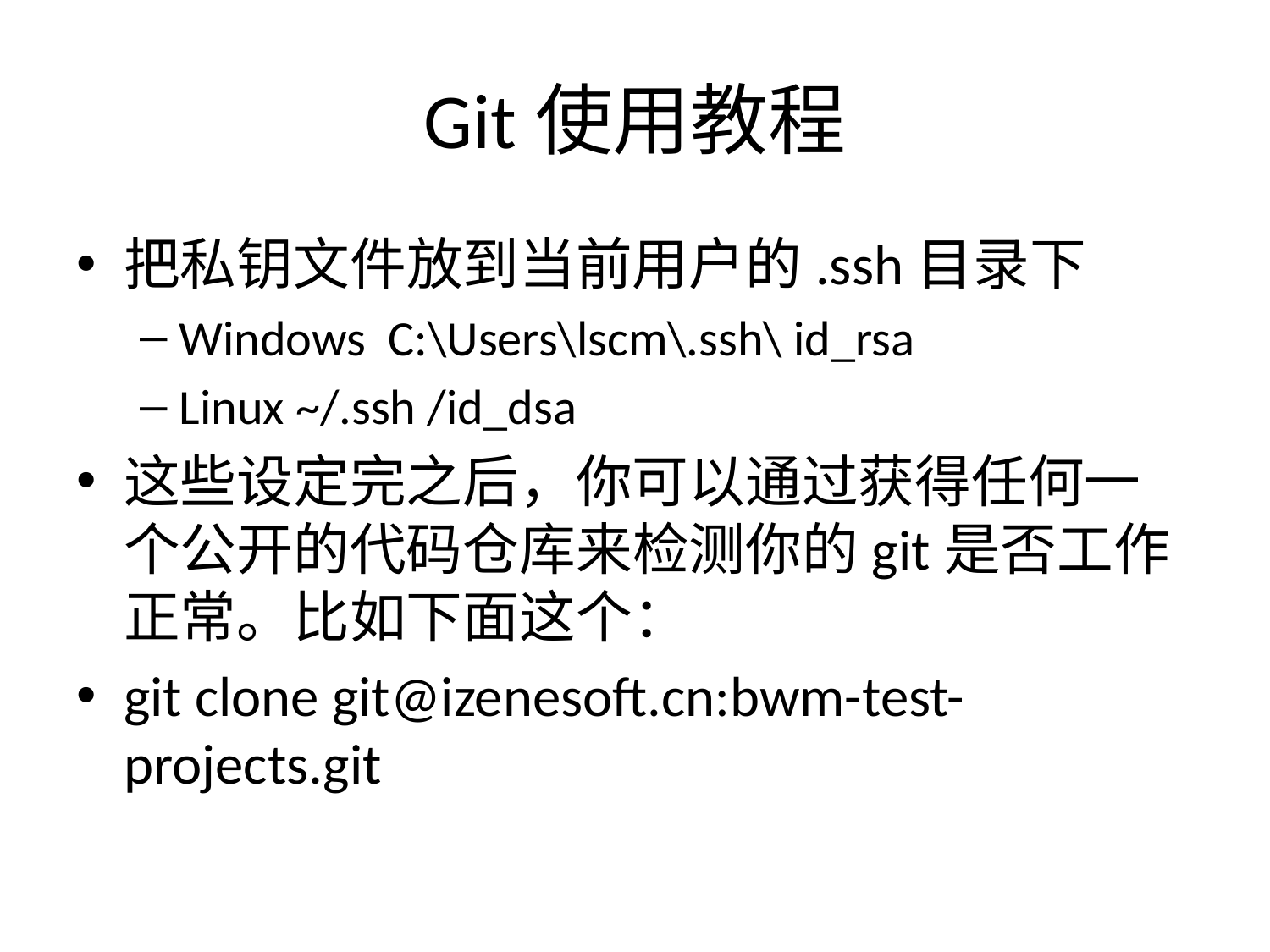

# Git使用教程
把私钥文件放到当前用户的.ssh目录下
Windows  C:\Users\lscm\.ssh\ id_rsa
Linux ~/.ssh /id_dsa
这些设定完之后，你可以通过获得任何一个公开的代码仓库来检测你的git是否工作正常。比如下面这个：
git clone git@izenesoft.cn:bwm-test-projects.git